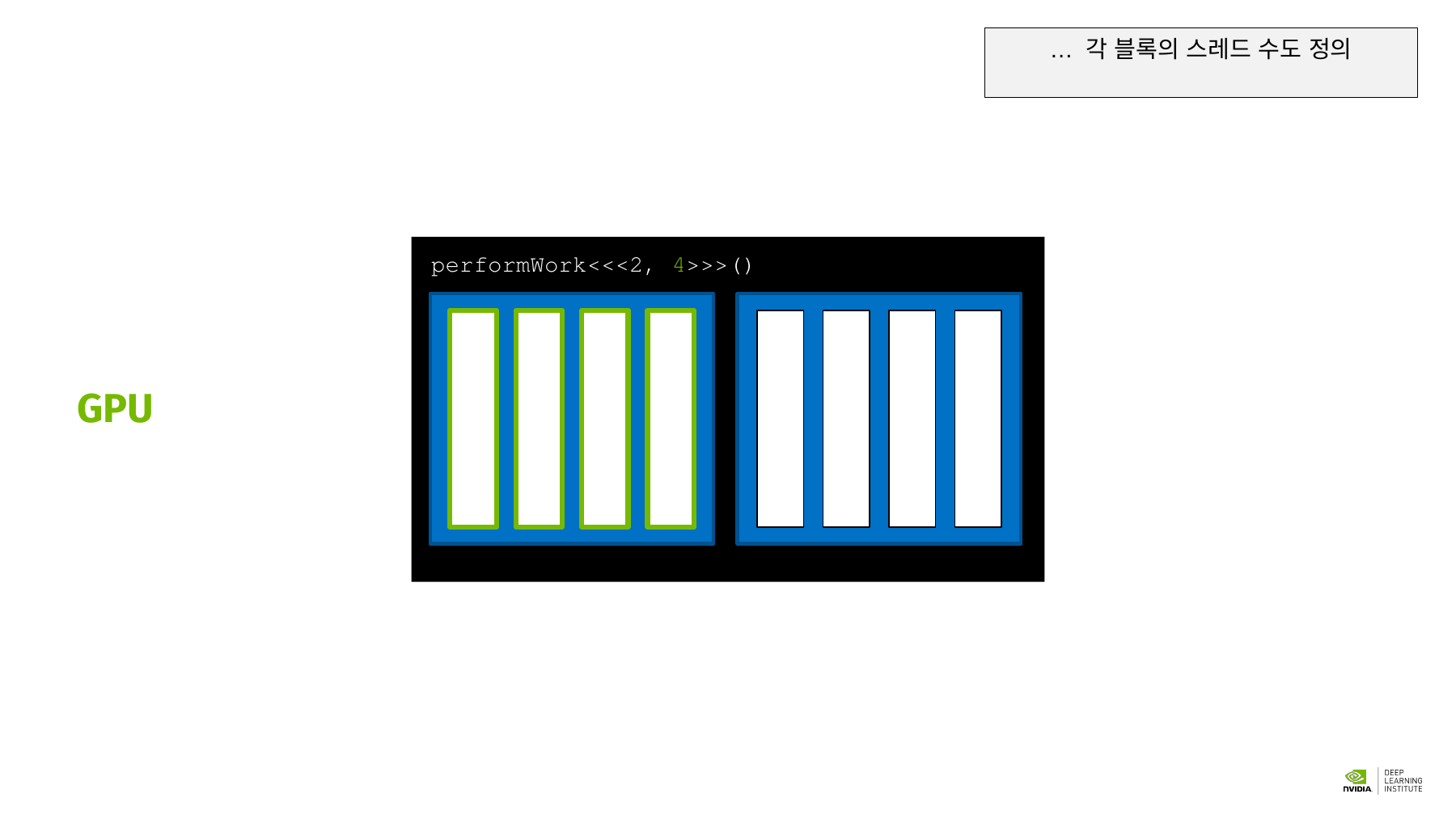

… 각 블록의 스레드 수도 정의

performWork<<<2, 4>>>()

GPU